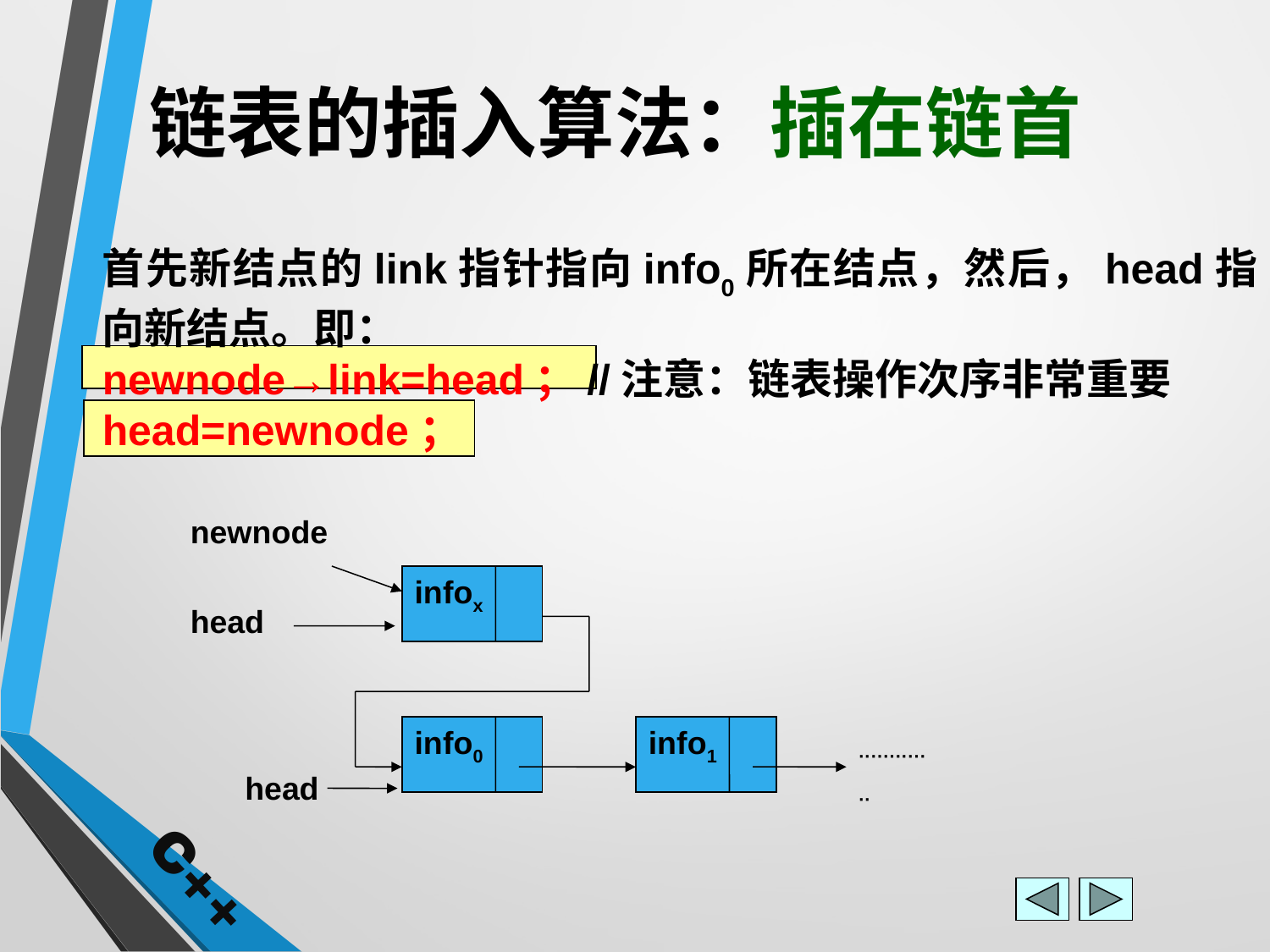

# 链表的插入算法：插在链首

首先新结点的link指针指向info0所在结点，然后，head指向新结点。即：
newnode→link=head；//注意：链表操作次序非常重要
head=newnode；

newnode

infox

head

info0

info1

·············
head